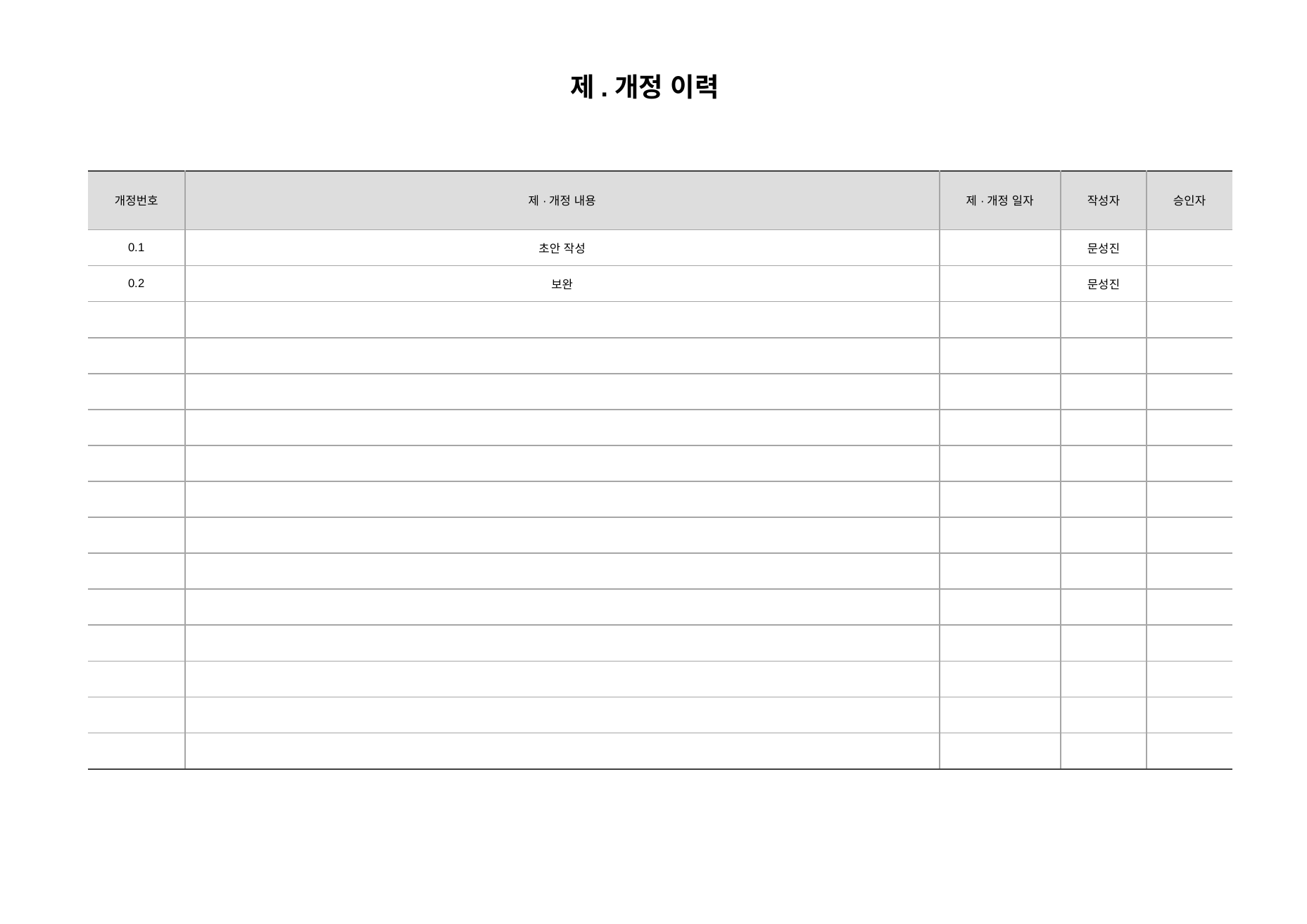

제.개정 이력
| 개정번호 | 제·개정 내용 | 제·개정 일자 | 작성자 | 승인자 |
| --- | --- | --- | --- | --- |
| 0.1 | 초안 작성 |  | 문성진 |  |
| 0.2 | 보완 |  | 문성진 |  |
|  |  |  |  |  |
|  |  |  |  |  |
|  |  |  |  |  |
|  |  |  |  |  |
|  |  |  |  |  |
|  |  |  |  |  |
|  |  |  |  |  |
|  |  |  |  |  |
|  |  |  |  |  |
|  |  |  |  |  |
|  |  |  |  |  |
|  |  |  |  |  |
|  |  |  |  |  |